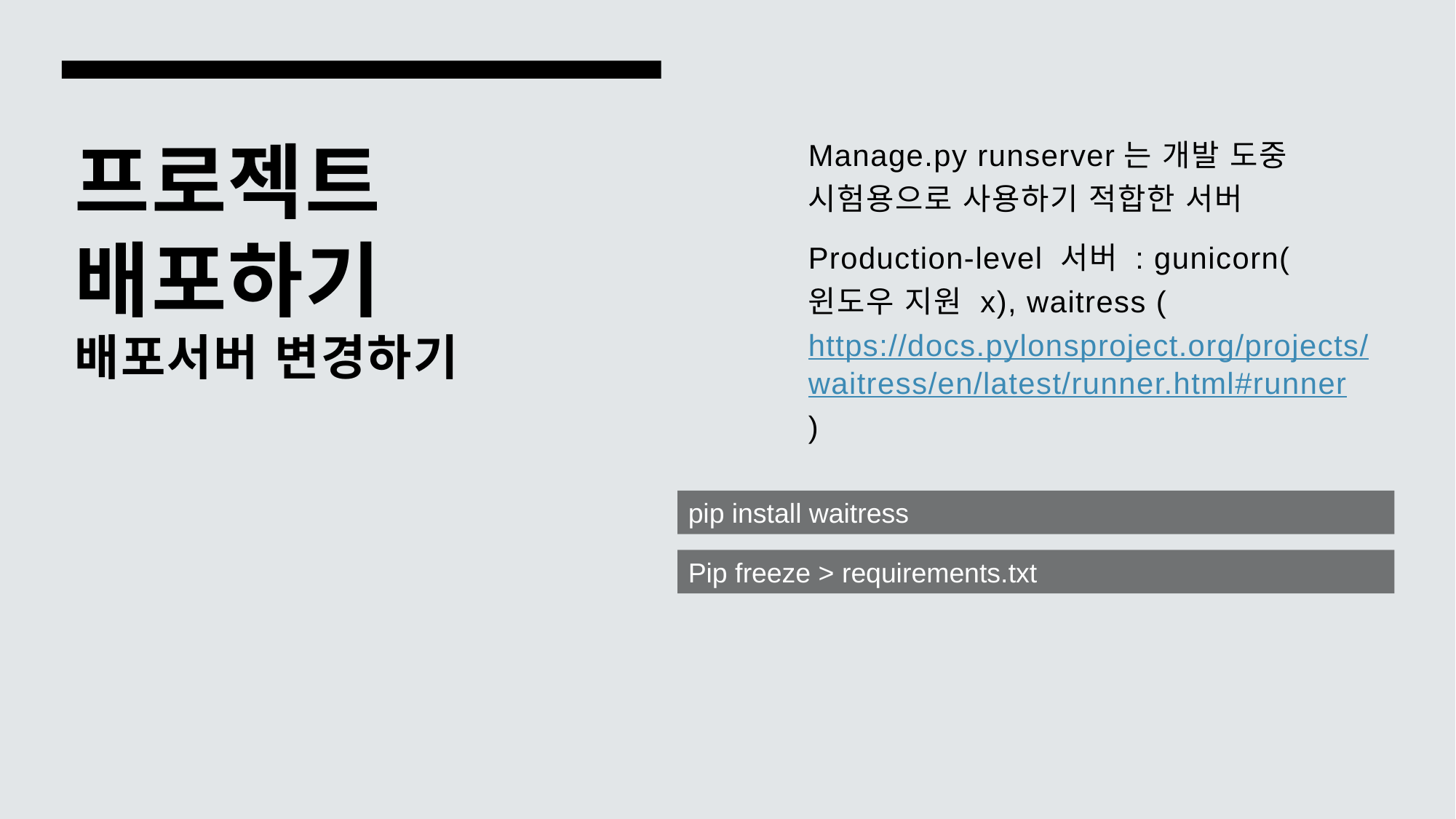

Manage.py runserver는 개발 도중 시험용으로 사용하기 적합한 서버
Production-level 서버 : gunicorn(윈도우 지원 x), waitress (https://docs.pylonsproject.org/projects/waitress/en/latest/runner.html#runner)

# 프로젝트 배포하기 배포서버 변경하기
pip install waitress
Pip freeze > requirements.txt